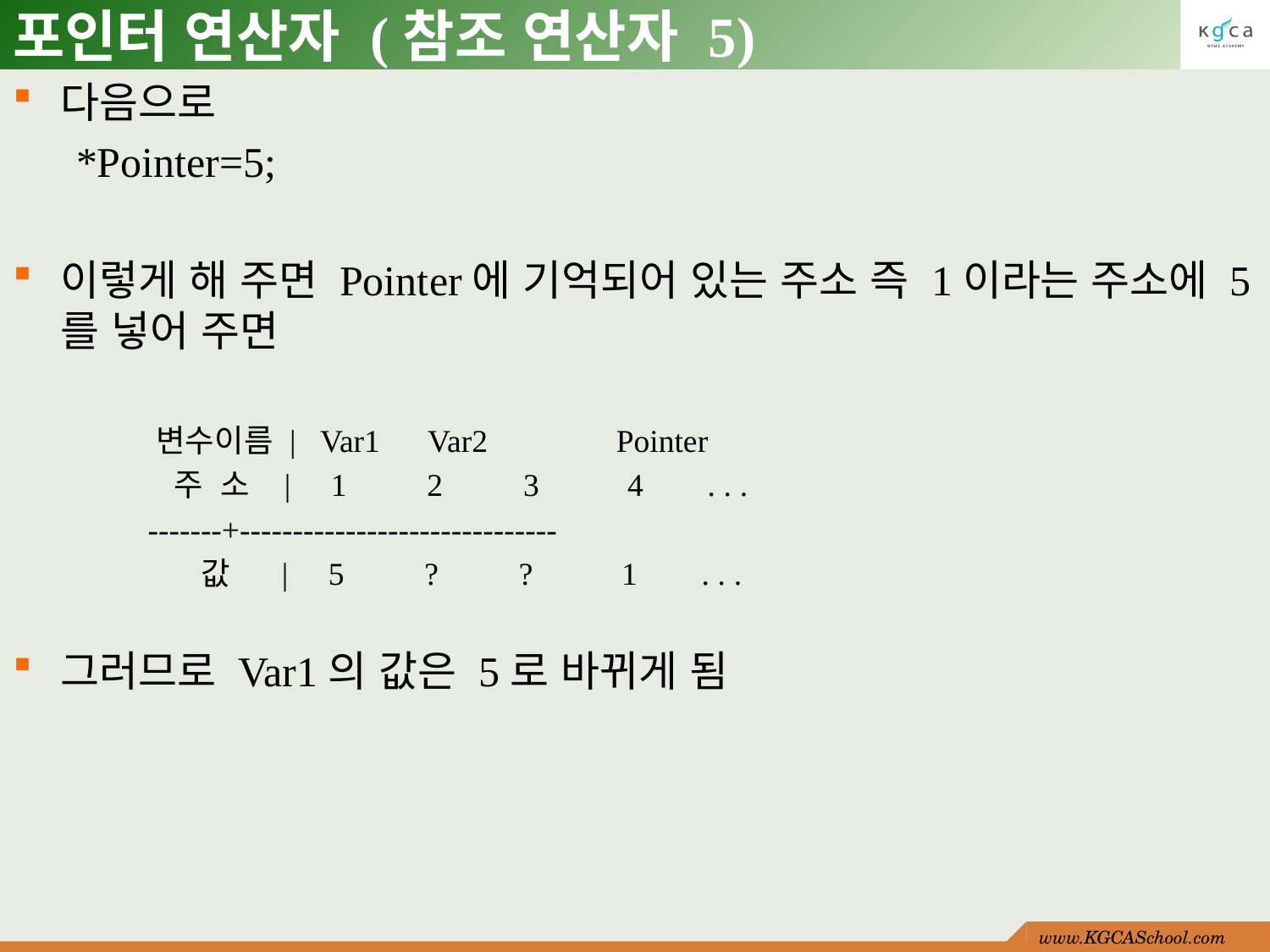

# 포인터 연산자 (참조 연산자 5)
다음으로
*Pointer=5;

이렇게 해 주면 Pointer에 기억되어 있는 주소 즉 1이라는 주소에 5를 넣어 주면

 변수이름 |   Var1      Var2                Pointer
   주  소   |     1          2          3           4        . . .
 -------+------------------------------
      값     |     5          ?          ?           1        . . .

그러므로 Var1의 값은 5로 바뀌게 됨